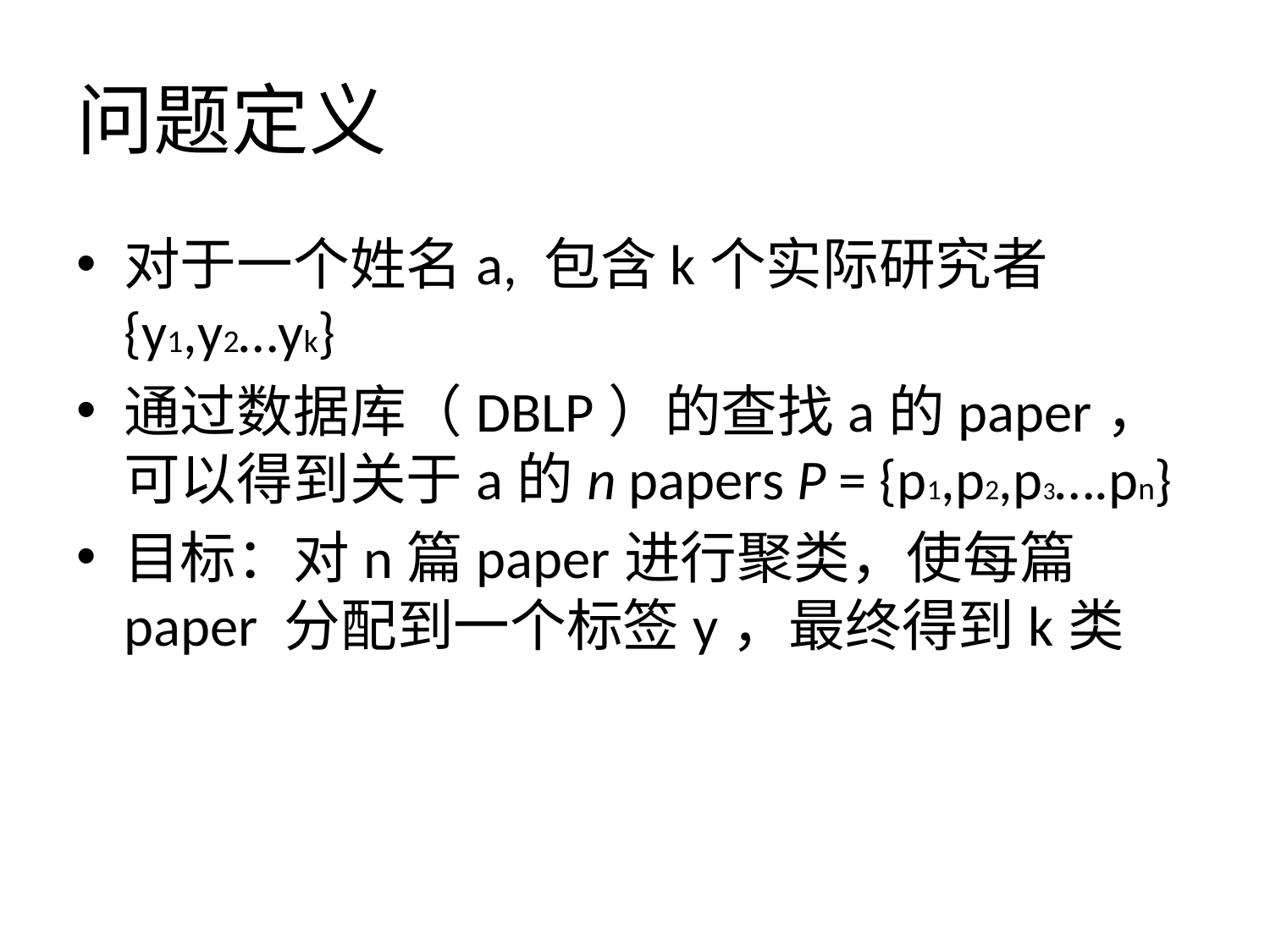

# 问题定义
对于一个姓名a, 包含k个实际研究者{y1,y2…yk}
通过数据库（DBLP）的查找a的paper，可以得到关于a的n papers P = {p1,p2,p3….pn}
目标：对n篇paper进行聚类，使每篇paper 分配到一个标签y，最终得到k类